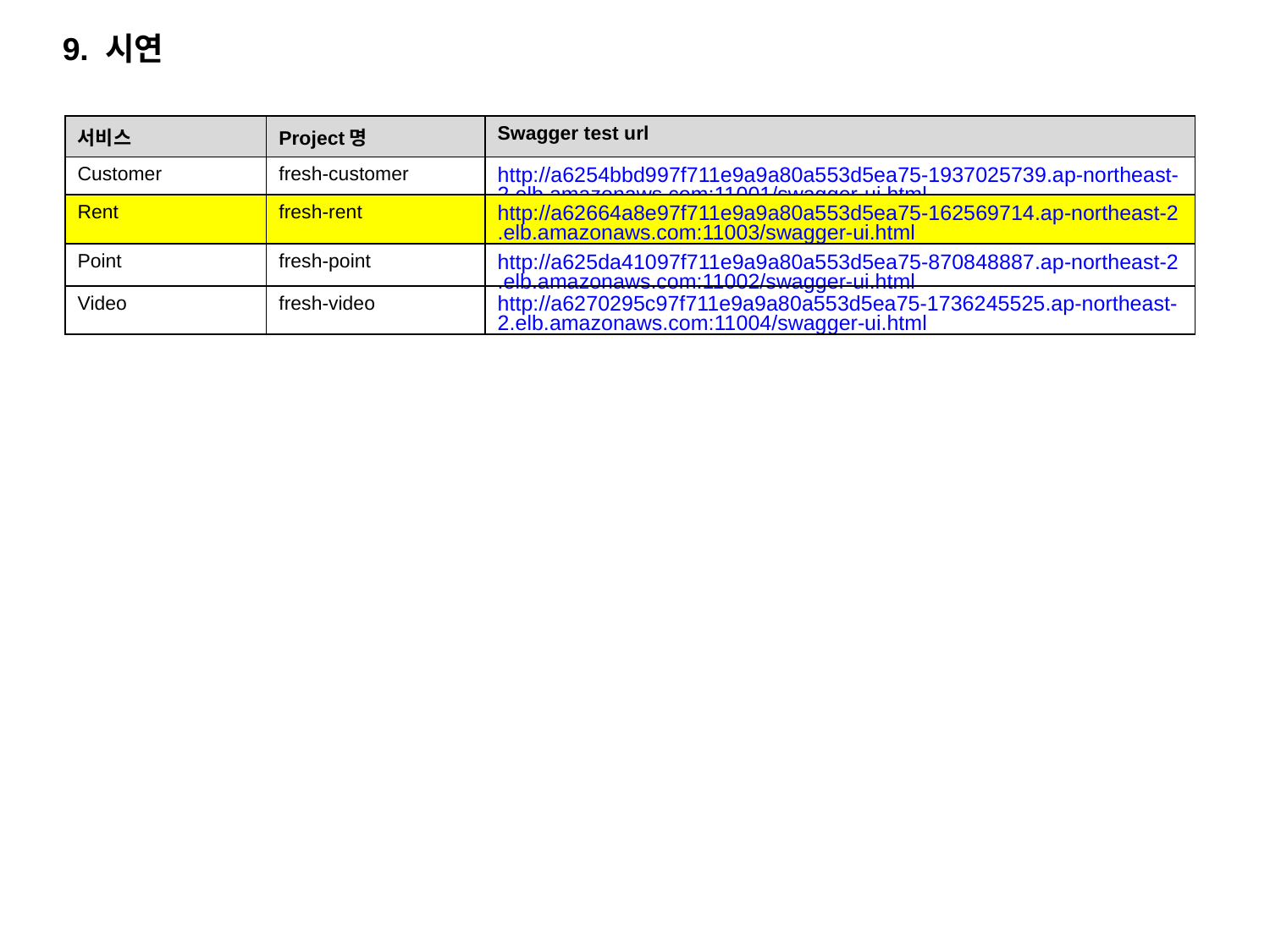

9. 시연
| 서비스 | Project명 | Swagger test url |
| --- | --- | --- |
| Customer | fresh-customer | http://a6254bbd997f711e9a9a80a553d5ea75-1937025739.ap-northeast-2.elb.amazonaws.com:11001/swagger-ui.html |
| Rent | fresh-rent | http://a62664a8e97f711e9a9a80a553d5ea75-162569714.ap-northeast-2.elb.amazonaws.com:11003/swagger-ui.html |
| Point | fresh-point | http://a625da41097f711e9a9a80a553d5ea75-870848887.ap-northeast-2.elb.amazonaws.com:11002/swagger-ui.html |
| Video | fresh-video | http://a6270295c97f711e9a9a80a553d5ea75-1736245525.ap-northeast-2.elb.amazonaws.com:11004/swagger-ui.html |